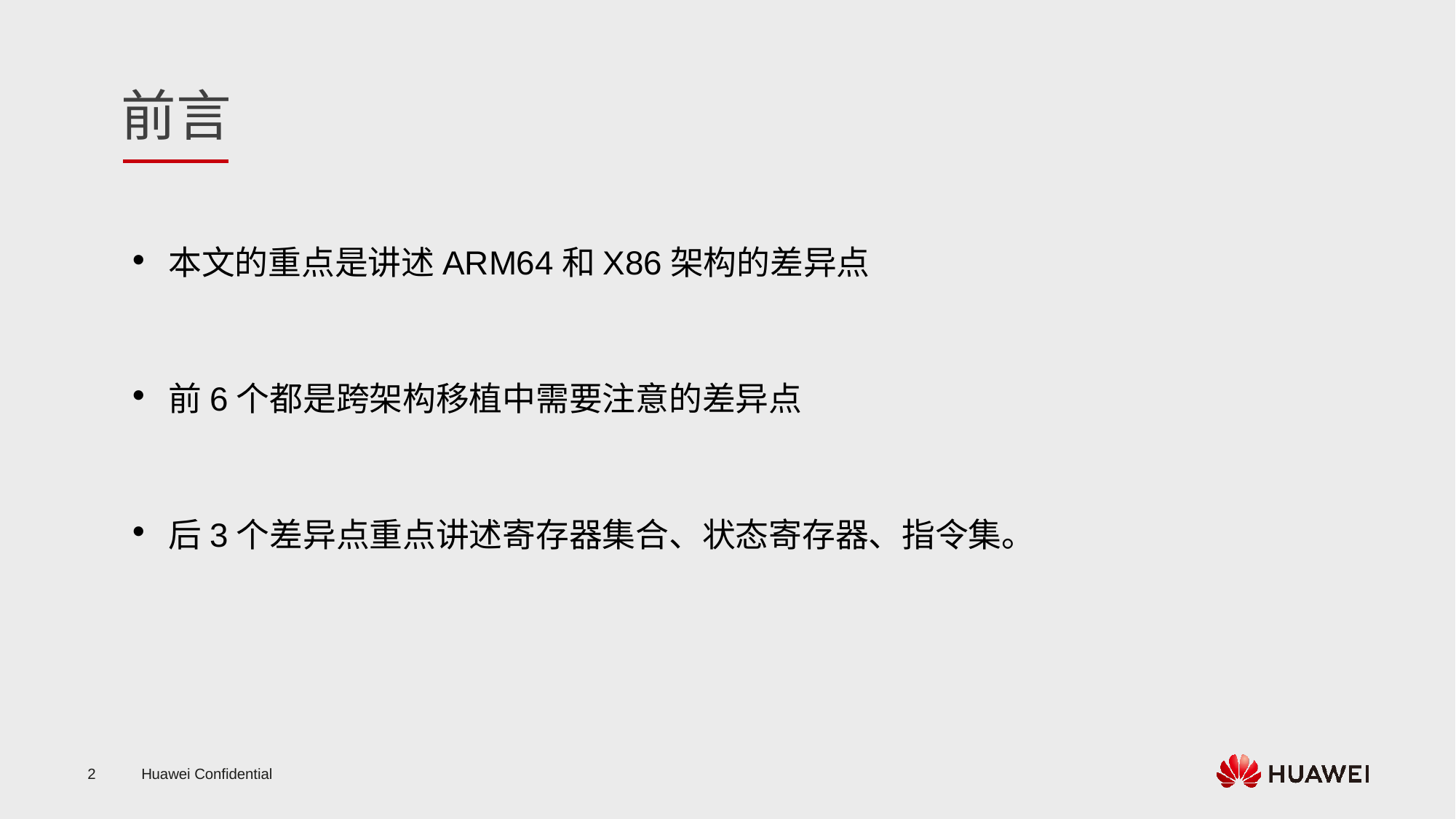

本文的重点是讲述ARM64和X86架构的差异点

前6个都是跨架构移植中需要注意的差异点

后3个差异点重点讲述寄存器集合、状态寄存器、指令集。